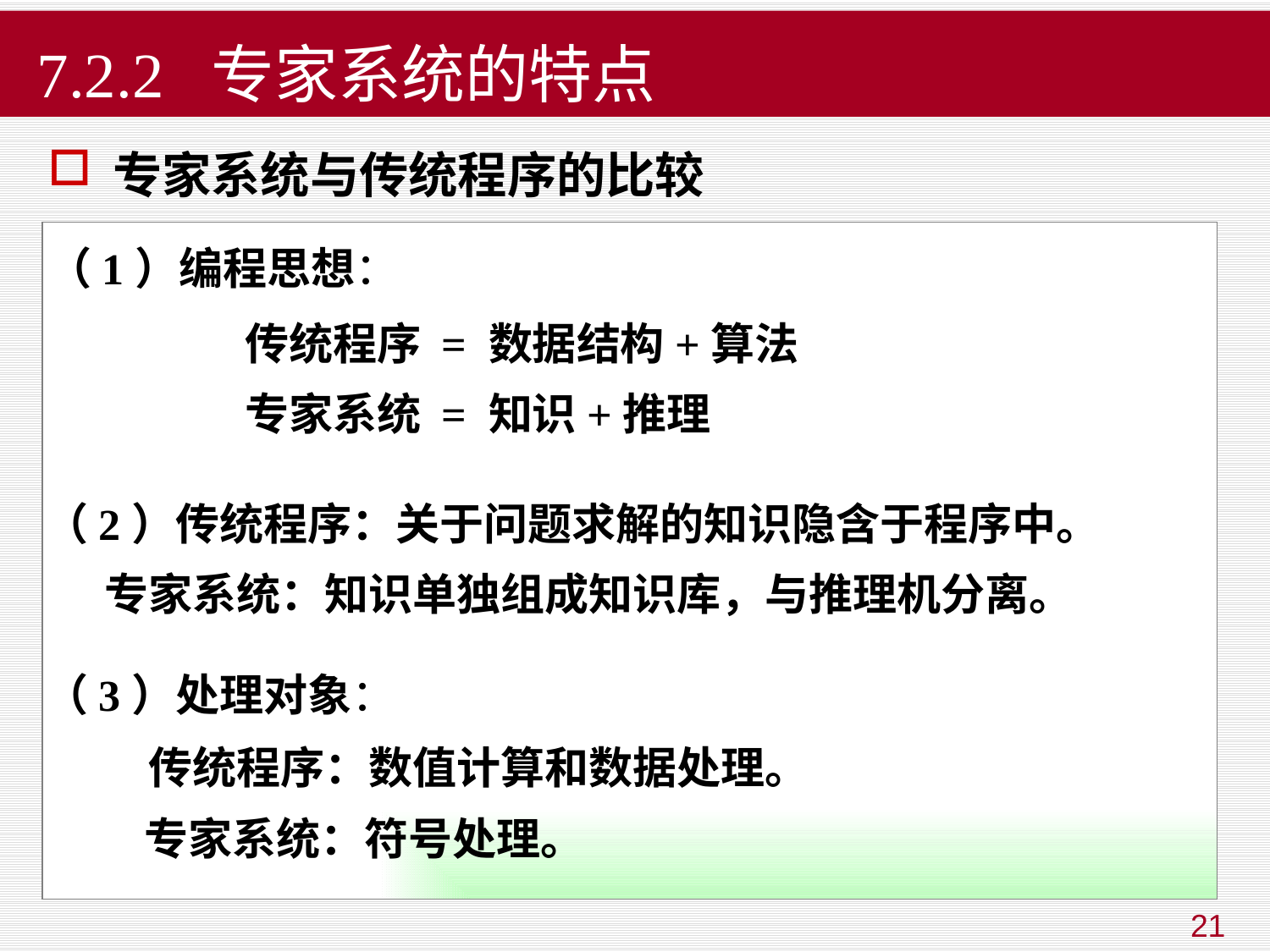

#
7.2.2  专家系统的特点
专家系统与传统程序的比较
（1）编程思想：

传统程序 = 数据结构+算法
专家系统 = 知识+推理
（2）传统程序：关于问题求解的知识隐含于程序中。
     专家系统：知识单独组成知识库，与推理机分离。
（3）处理对象：
         传统程序：数值计算和数据处理。
         专家系统：符号处理。
21